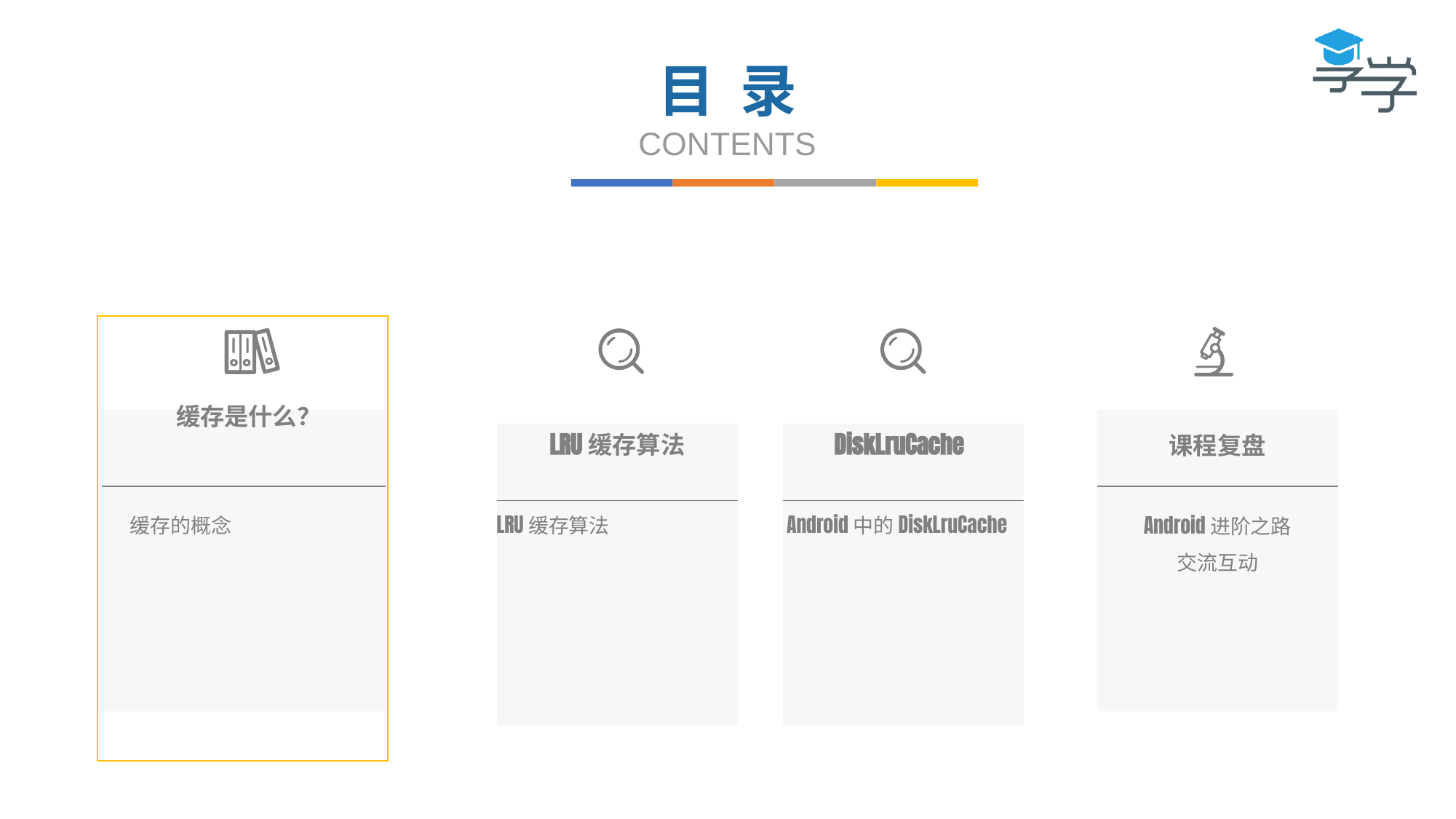

目  录
CONTENTS

缓存是什么？

LRU缓存算法
DiskLruCache
课程复盘
Android中的DiskLruCache

缓存的概念

LRU缓存算法
Android进阶之路
交流互动